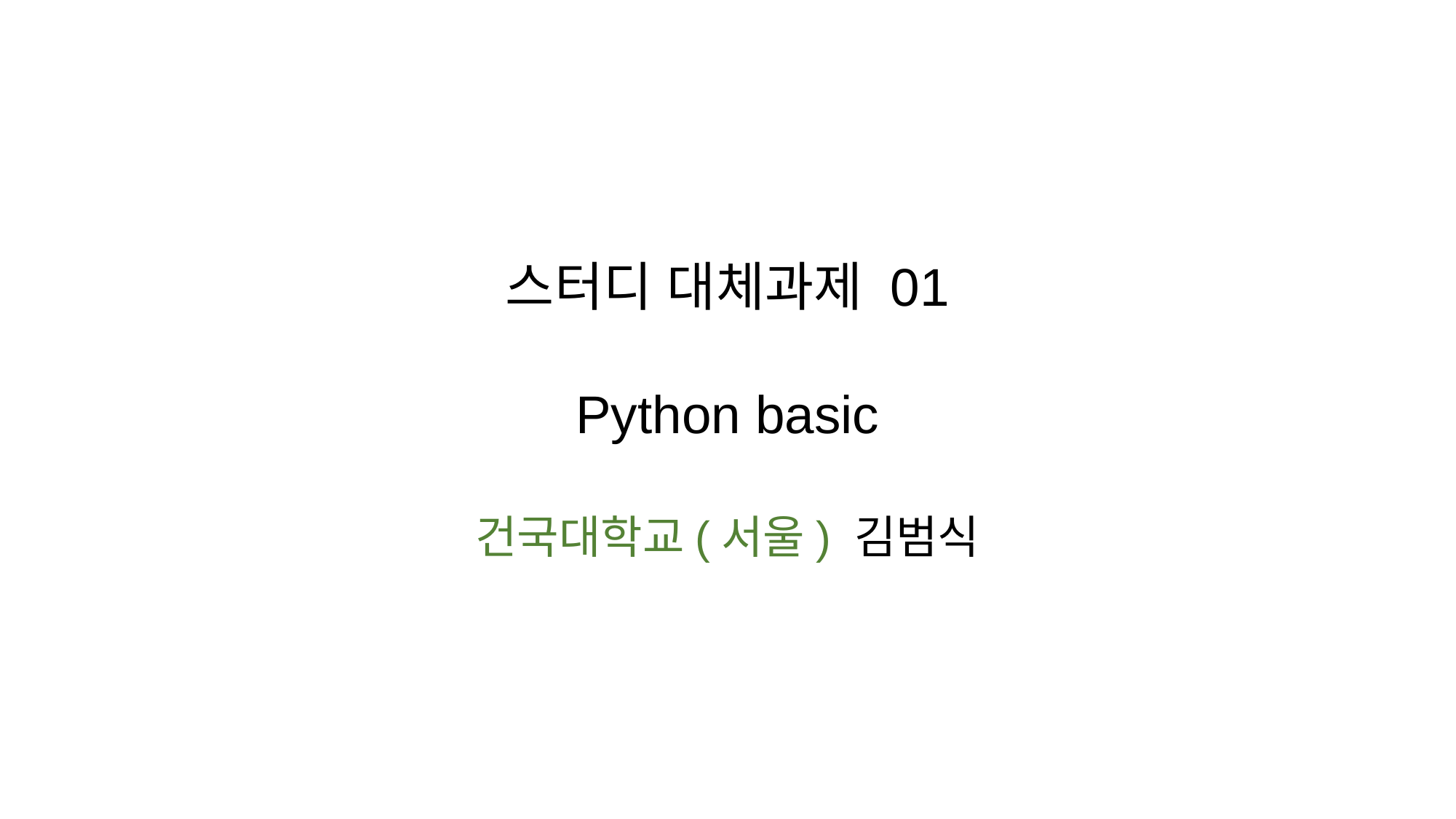

스터디 대체과제 01

Python basic

건국대학교(서울) 김범식